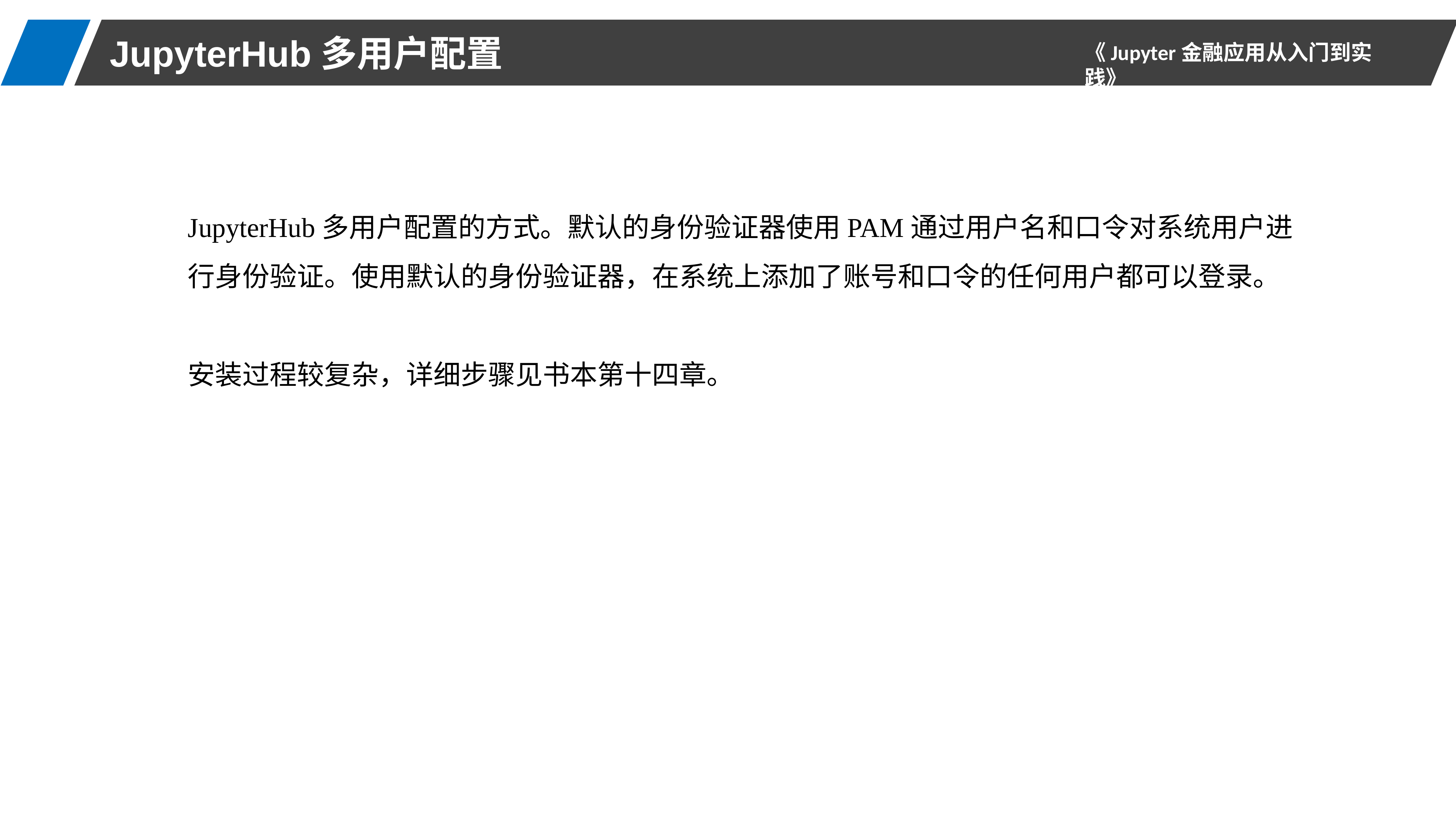

JupyterHub多用户配置
JupyterHub多用户配置的方式。默认的身份验证器使用PAM通过用户名和口令对系统用户进行身份验证。使用默认的身份验证器，在系统上添加了账号和口令的任何用户都可以登录。

安装过程较复杂，详细步骤见书本第十四章。